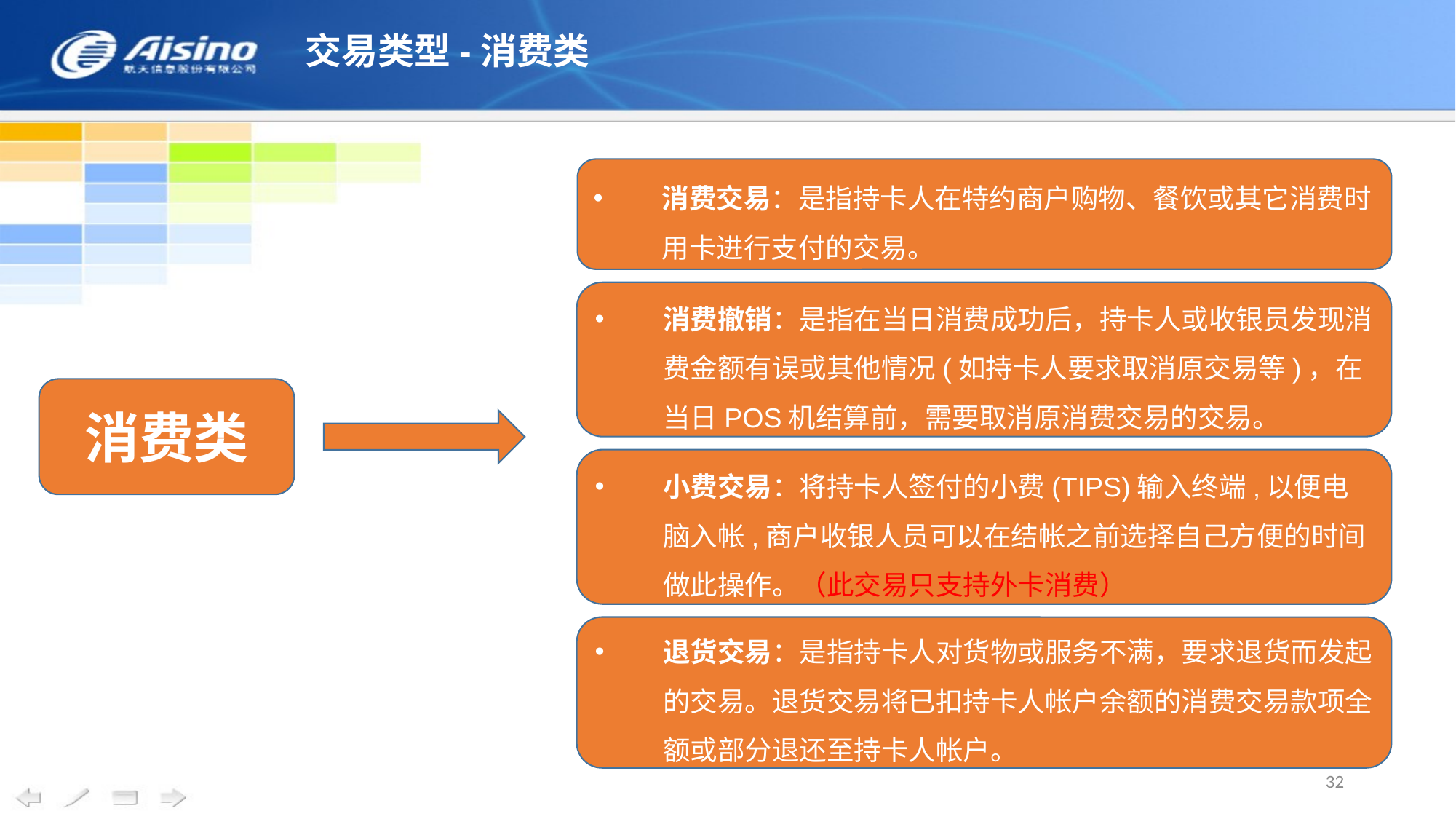

交易类型-消费类
消费交易：是指持卡人在特约商户购物、餐饮或其它消费时用卡进行支付的交易。
消费撤销：是指在当日消费成功后，持卡人或收银员发现消费金额有误或其他情况(如持卡人要求取消原交易等)，在当日POS机结算前，需要取消原消费交易的交易。
消费类

小费交易：将持卡人签付的小费(TIPS)输入终端,以便电脑入帐,商户收银人员可以在结帐之前选择自己方便的时间做此操作。（此交易只支持外卡消费）
退货交易：是指持卡人对货物或服务不满，要求退货而发起的交易。退货交易将已扣持卡人帐户余额的消费交易款项全额或部分退还至持卡人帐户。
32